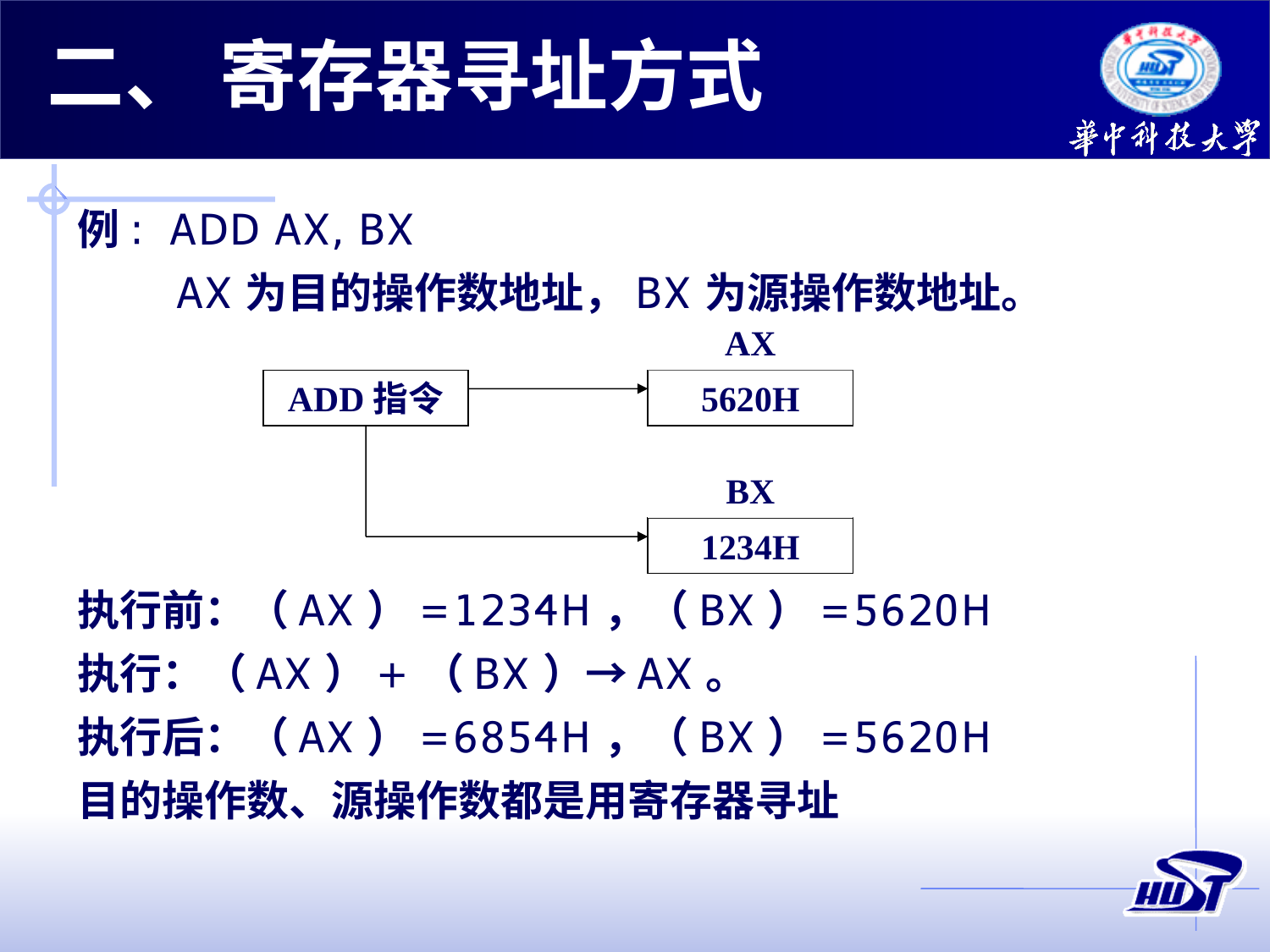

二、 寄存器寻址方式

例:  ADD AX, BX
        AX为目的操作数地址，BX为源操作数地址。

执行前：（AX）=1234H，（BX）=5620H
执行：（AX）+（BX）→AX。
执行后：（AX）=6854H，（BX）=5620H
目的操作数、源操作数都是用寄存器寻址
AX

ADD指令

5620H

BX

1234H